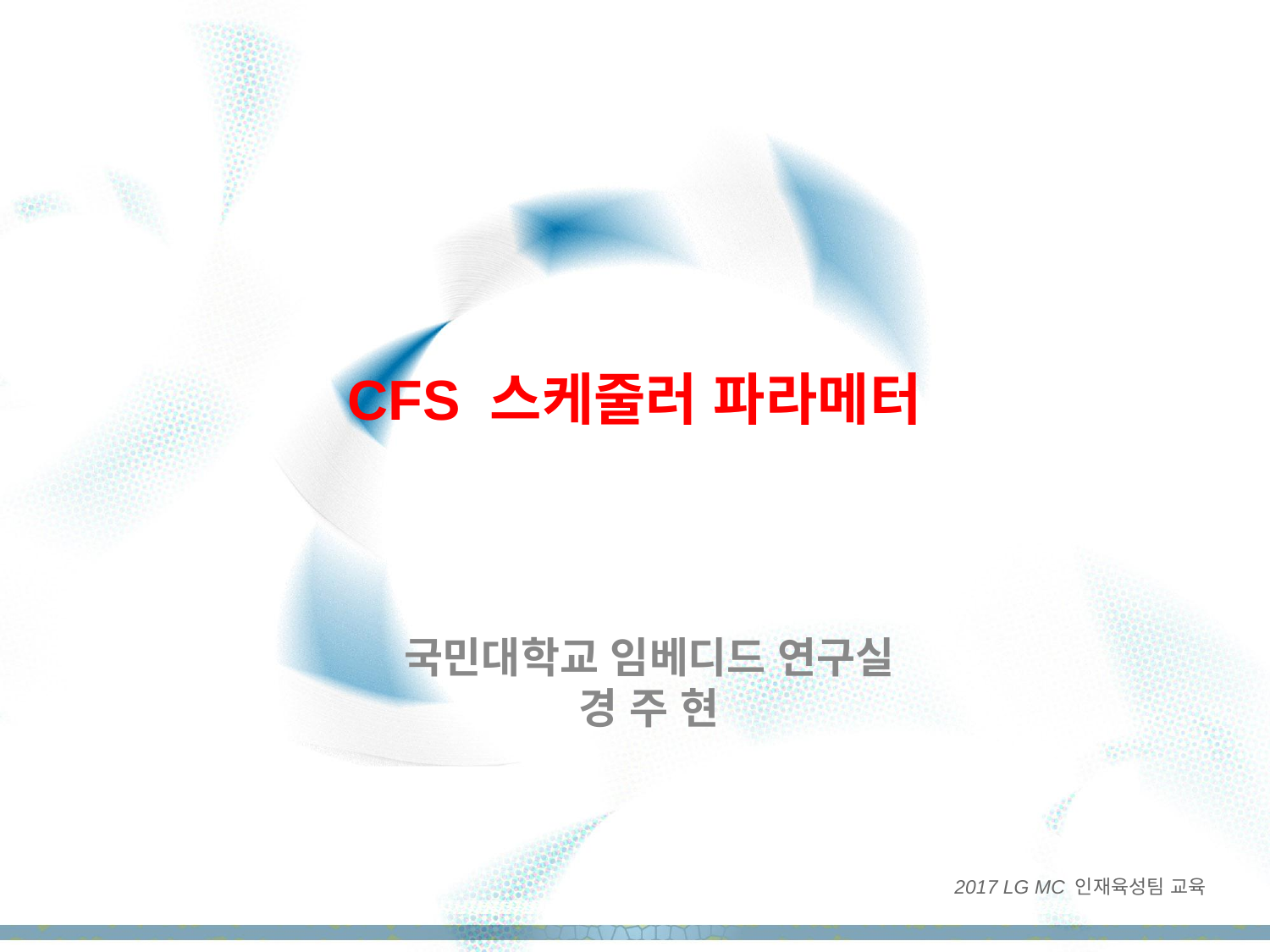

# CFS 스케줄러 파라메터
국민대학교 임베디드 연구실
경 주 현
2017 LG MC 인재육성팀 교육